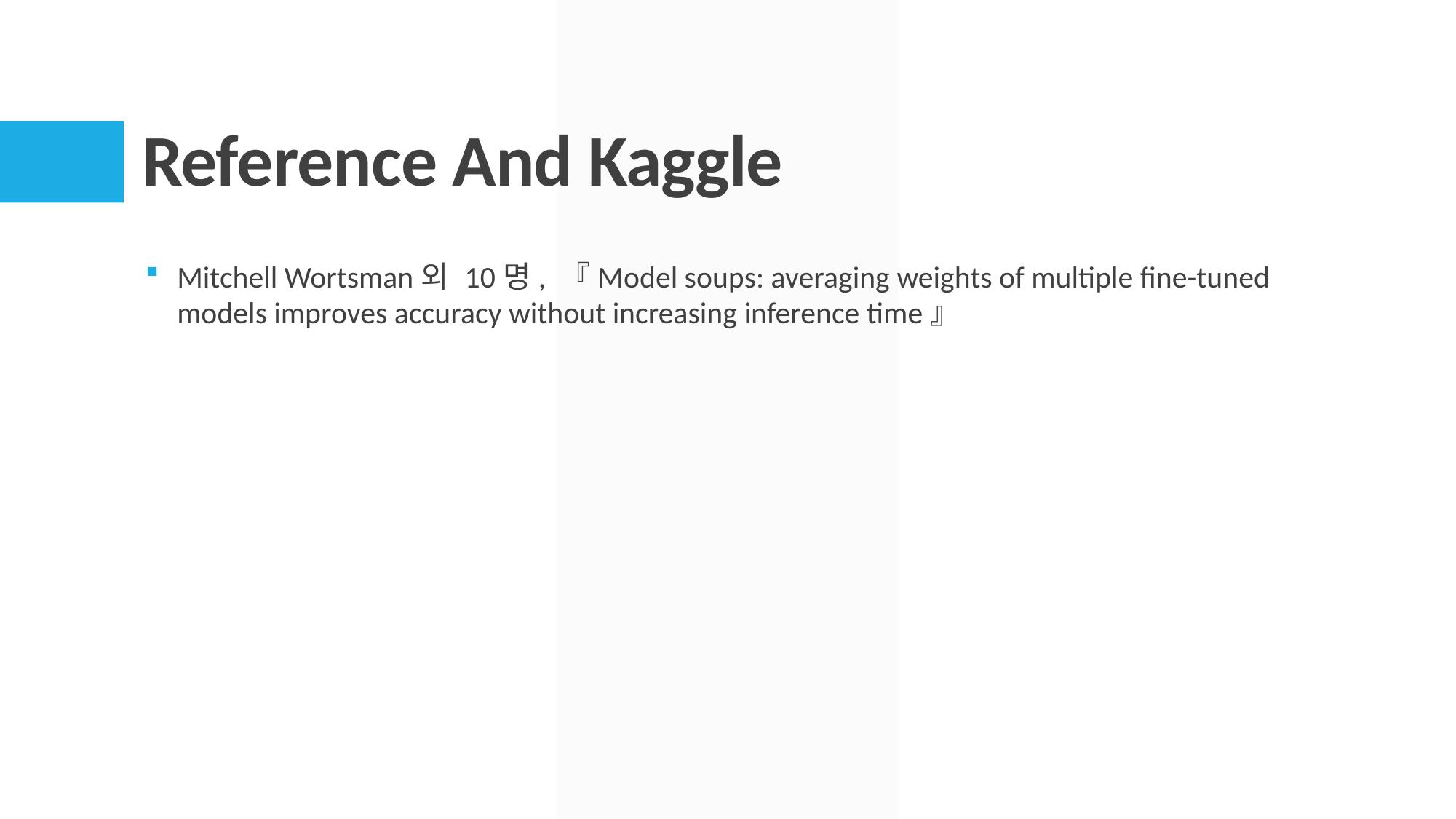

# Reference And Kaggle
Mitchell Wortsman외 10명, 『Model soups: averaging weights of multiple fine-tuned models improves accuracy without increasing inference time』